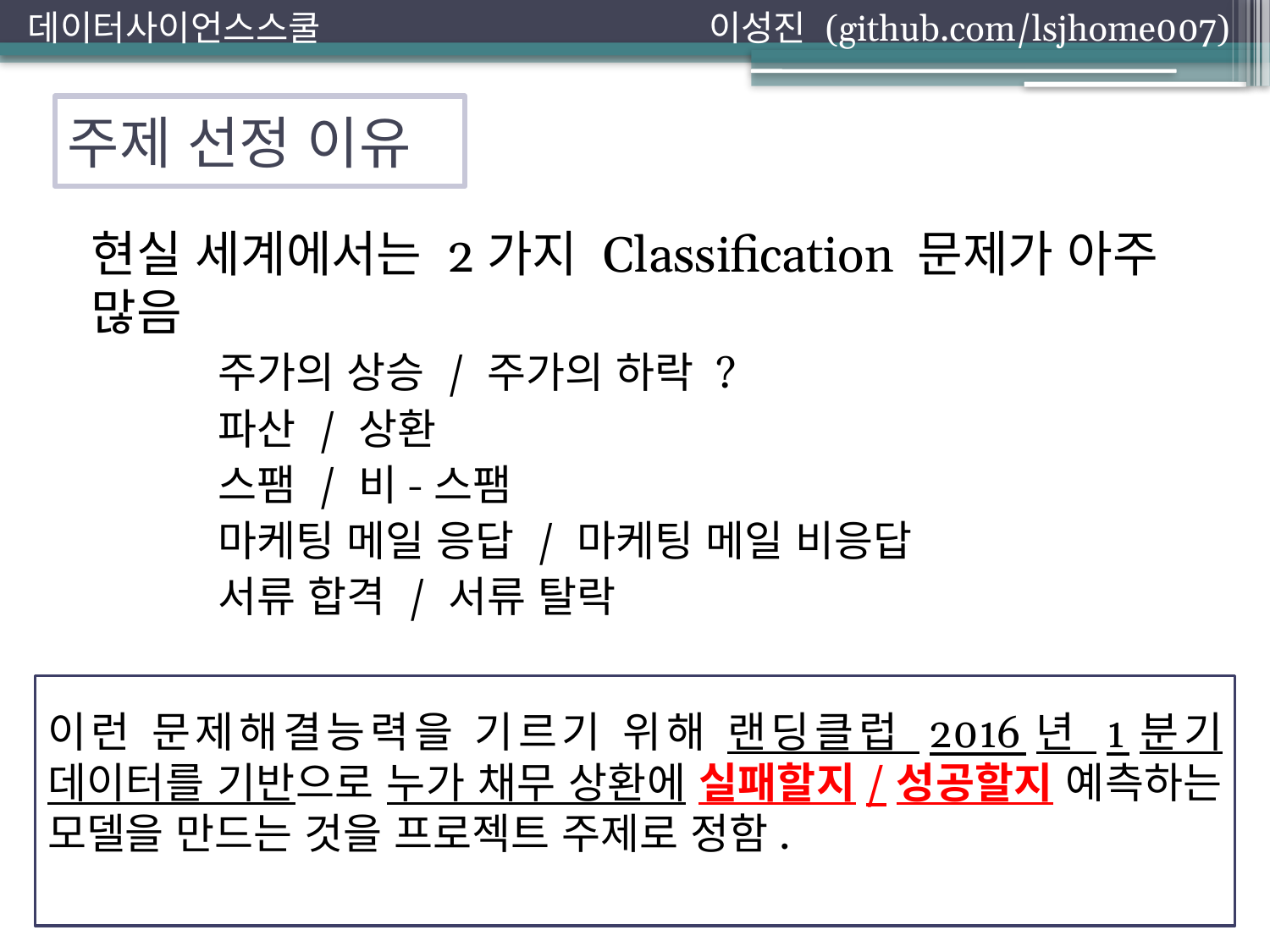

데이터사이언스스쿨                                       이성진 (github.com/lsjhome007)
주제 선정 이유
현실 세계에서는 2가지 Classification 문제가 아주 많음
	주가의 상승 / 주가의 하락 ?
	파산 / 상환
	스팸 / 비-스팸
	마케팅 메일 응답 / 마케팅 메일 비응답
	서류 합격 / 서류 탈락

이런 문제해결능력을 기르기 위해 랜딩클럽 2016년 1분기 데이터를 기반으로 누가 채무 상환에 실패할지/성공할지 예측하는 모델을 만드는 것을 프로젝트 주제로 정함.